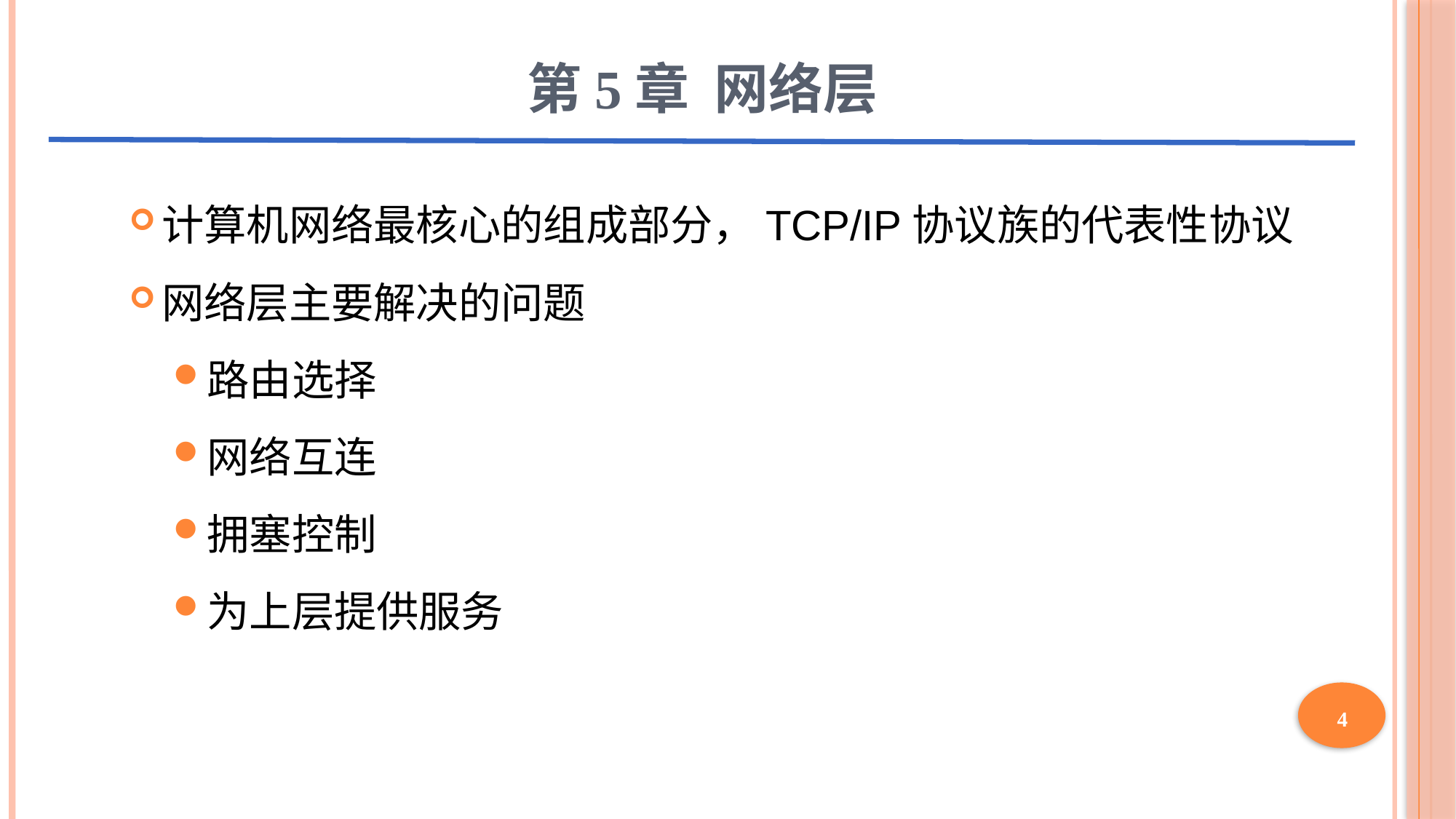

第5章  网络层
计算机网络最核心的组成部分，TCP/IP协议族的代表性协议
网络层主要解决的问题
路由选择
网络互连
拥塞控制
为上层提供服务
4